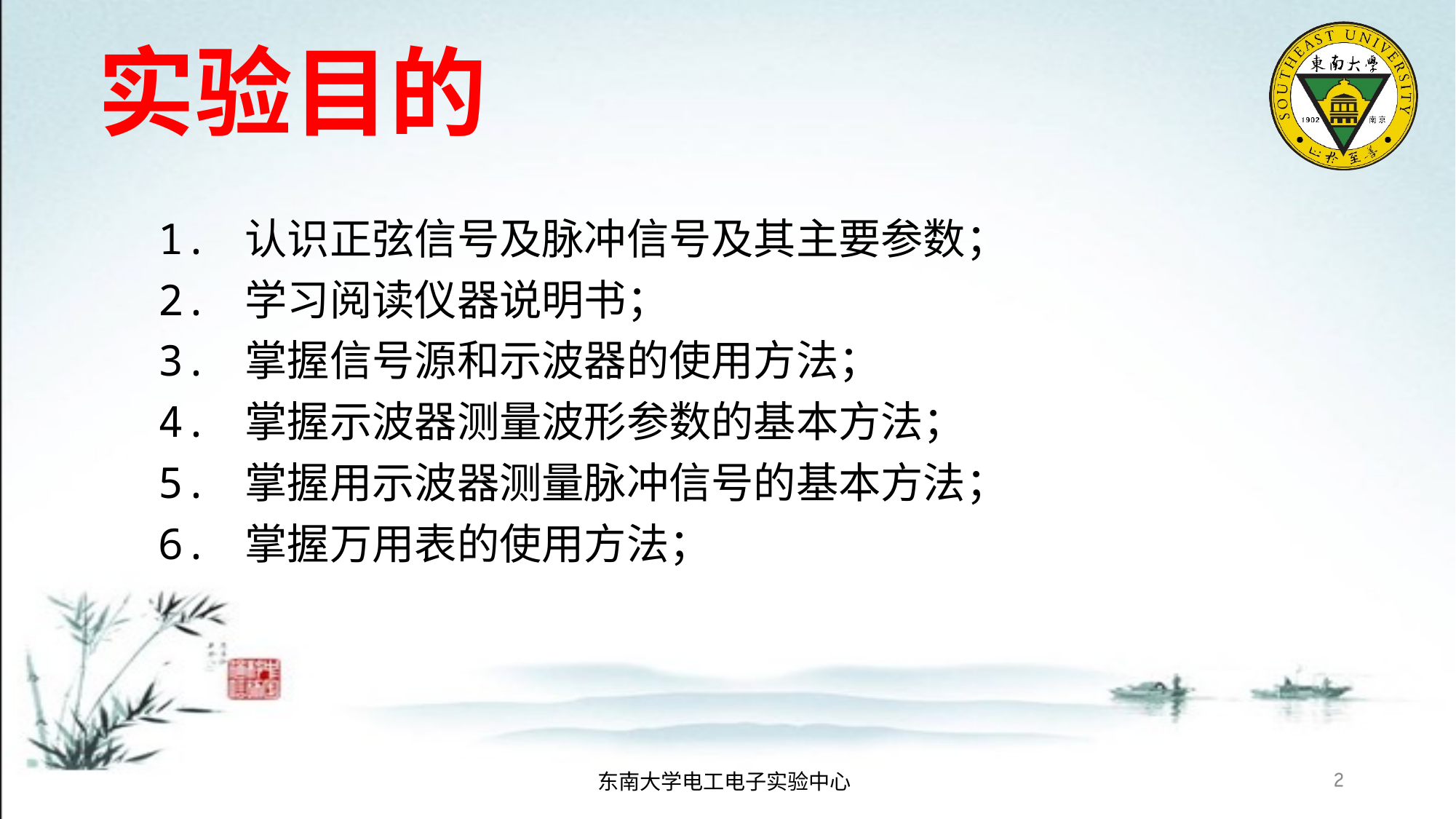

# 实验目的
1. 认识正弦信号及脉冲信号及其主要参数；
2. 学习阅读仪器说明书；
3. 掌握信号源和示波器的使用方法；
4. 掌握示波器测量波形参数的基本方法；
5. 掌握用示波器测量脉冲信号的基本方法；
6. 掌握万用表的使用方法；
东南大学电工电子实验中心
2